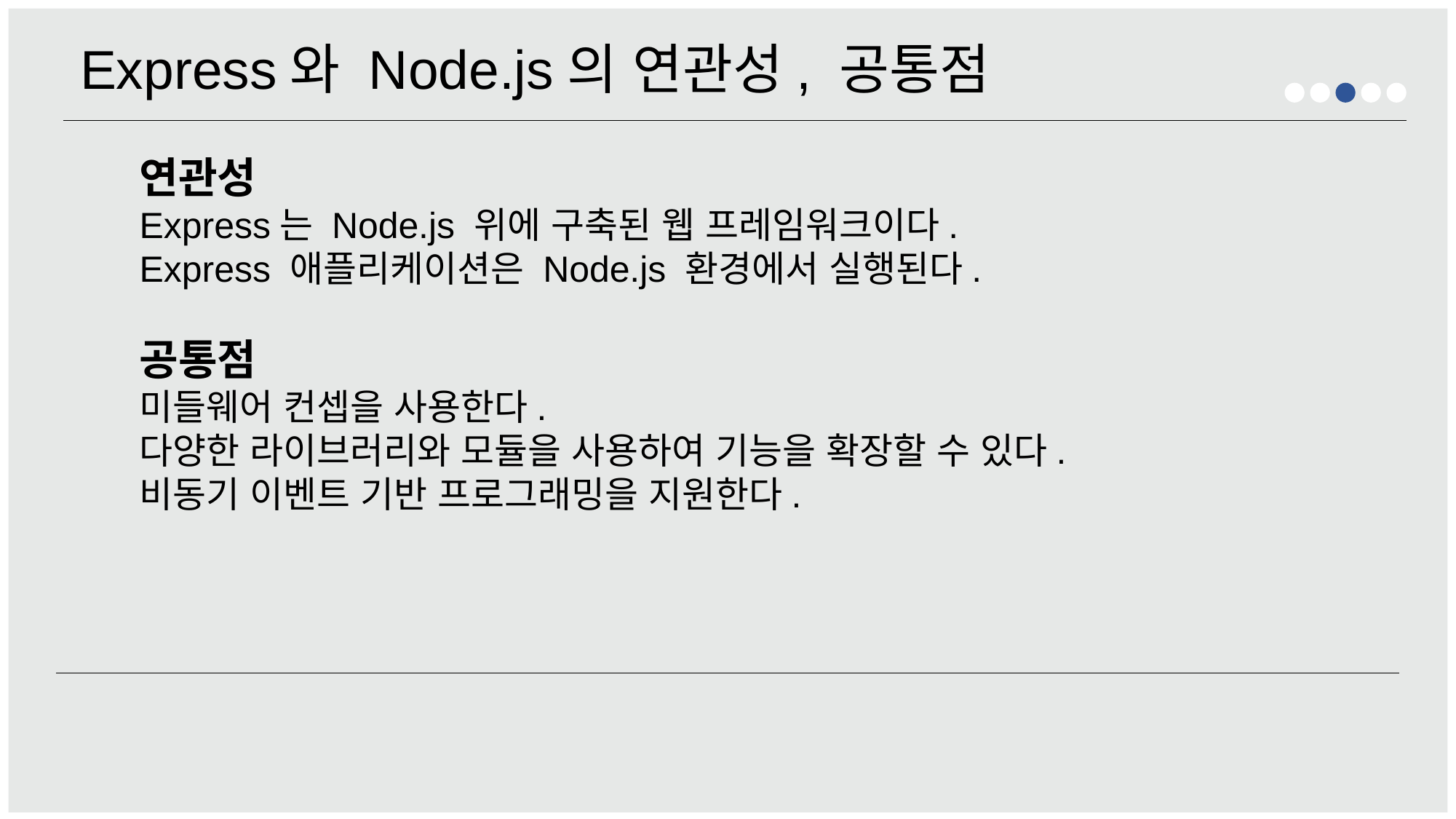

Express와 Node.js의 연관성, 공통점

연관성
Express는 Node.js 위에 구축된 웹 프레임워크이다.
Express 애플리케이션은 Node.js 환경에서 실행된다.

공통점
미들웨어 컨셉을 사용한다.
다양한 라이브러리와 모듈을 사용하여 기능을 확장할 수 있다.
비동기 이벤트 기반 프로그래밍을 지원한다.